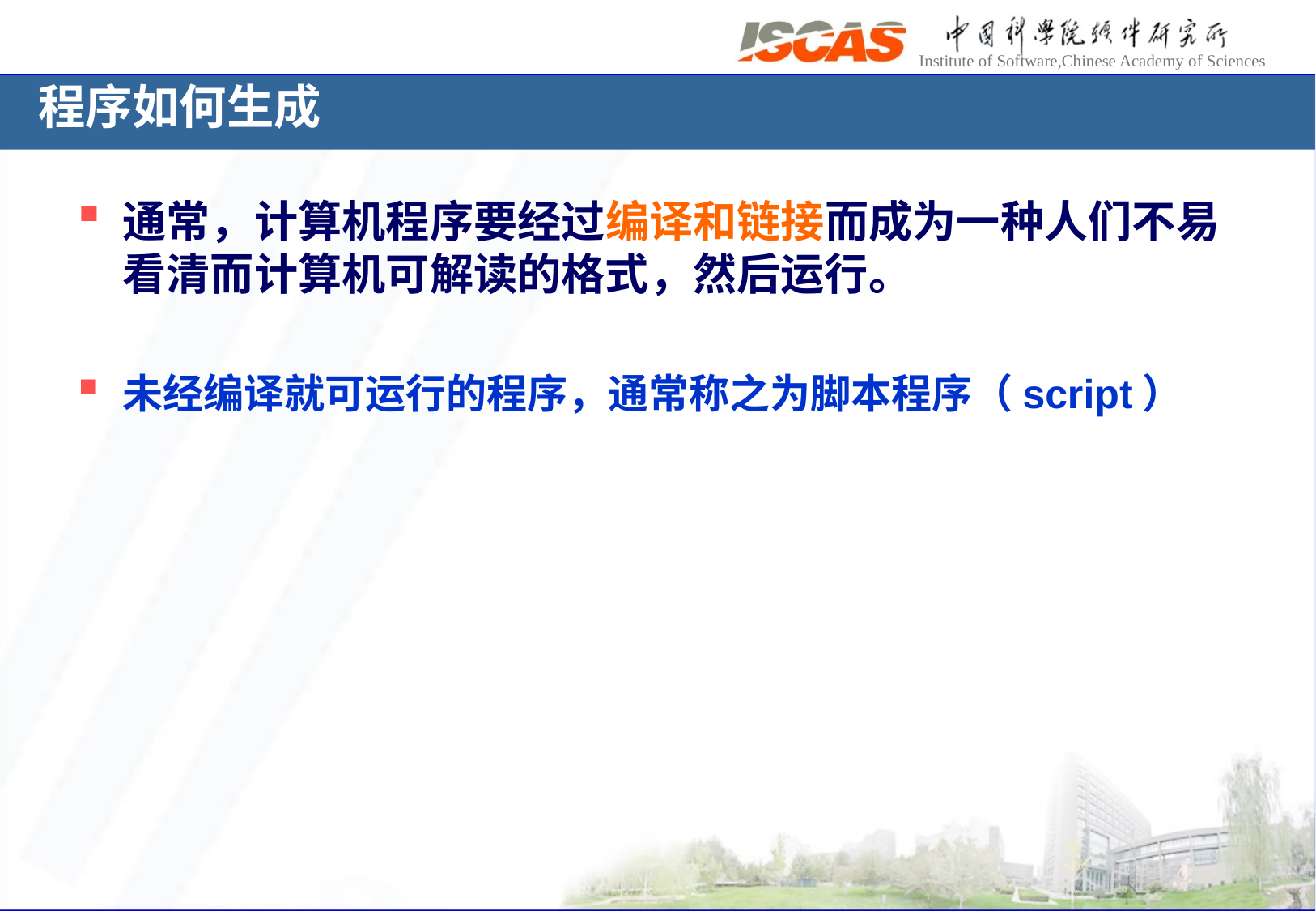

程序如何生成
通常，计算机程序要经过编译和链接而成为一种人们不易看清而计算机可解读的格式，然后运行。

未经编译就可运行的程序，通常称之为脚本程序（script）